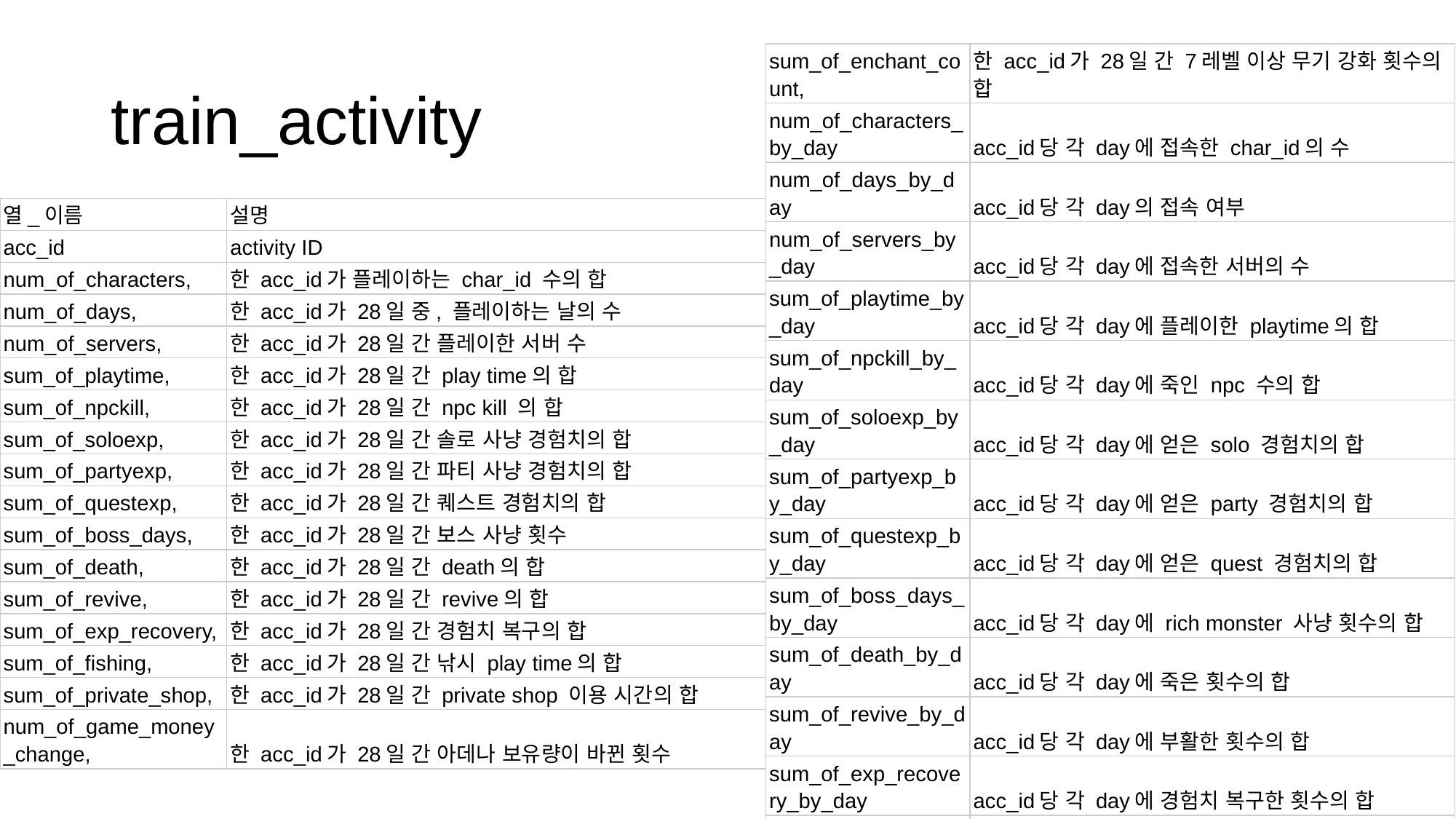

# train_activity
| sum\_of\_enchant\_count, | 한 acc\_id가 28일 간 7레벨 이상 무기 강화 횟수의 합 |
| --- | --- |
| num\_of\_characters\_by\_day | acc\_id당 각 day에 접속한 char\_id의 수 |
| num\_of\_days\_by\_day | acc\_id당 각 day의 접속 여부 |
| num\_of\_servers\_by\_day | acc\_id당 각 day에 접속한 서버의 수 |
| sum\_of\_playtime\_by\_day | acc\_id당 각 day에 플레이한 playtime의 합 |
| sum\_of\_npckill\_by\_day | acc\_id당 각 day에 죽인 npc 수의 합 |
| sum\_of\_soloexp\_by\_day | acc\_id당 각 day에 얻은 solo 경험치의 합 |
| sum\_of\_partyexp\_by\_day | acc\_id당 각 day에 얻은 party 경험치의 합 |
| sum\_of\_questexp\_by\_day | acc\_id당 각 day에 얻은 quest 경험치의 합 |
| sum\_of\_boss\_days\_by\_day | acc\_id당 각 day에 rich monster 사냥 횟수의 합 |
| sum\_of\_death\_by\_day | acc\_id당 각 day에 죽은 횟수의 합 |
| sum\_of\_revive\_by\_day | acc\_id당 각 day에 부활한 횟수의 합 |
| sum\_of\_exp\_recovery\_by\_day | acc\_id당 각 day에 경험치 복구한 횟수의 합 |
| sum\_of\_fishing\_by\_day | acc\_id당 각 day에 낚시 횟수의 합 |
| sum\_of\_private\_shop\_by\_day | acc\_id당 각 day에 개인상점 운영 시간의 합 |
| num\_of\_game\_money\_change\_by\_day | acc\_id당 각 day에 아데나 변동 횟수의 합 |
| sum\_of\_enchant\_count\_by\_day | acc\_id당 각 day에 7 레벨 이상 아이템 인첸트 시도 횟수의 합 |
| act\_first\_day | acc\_id 당 처음으로 활동한 날 |
| act\_first\_last\_diff | acc\_id 당 처음과 마지막으로 활동한 날 수의 차이 |
| 열\_이름 | 설명 |
| --- | --- |
| acc\_id | activity ID |
| num\_of\_characters, | 한 acc\_id가 플레이하는 char\_id 수의 합 |
| num\_of\_days, | 한 acc\_id가 28일 중, 플레이하는 날의 수 |
| num\_of\_servers, | 한 acc\_id가 28일 간 플레이한 서버 수 |
| sum\_of\_playtime, | 한 acc\_id가 28일 간 play time의 합 |
| sum\_of\_npckill, | 한 acc\_id가 28일 간 npc kill 의 합 |
| sum\_of\_soloexp, | 한 acc\_id가 28일 간 솔로 사냥 경험치의 합 |
| sum\_of\_partyexp, | 한 acc\_id가 28일 간 파티 사냥 경험치의 합 |
| sum\_of\_questexp, | 한 acc\_id가 28일 간 퀘스트 경험치의 합 |
| sum\_of\_boss\_days, | 한 acc\_id가 28일 간 보스 사냥 횟수 |
| sum\_of\_death, | 한 acc\_id가 28일 간 death의 합 |
| sum\_of\_revive, | 한 acc\_id가 28일 간 revive의 합 |
| sum\_of\_exp\_recovery, | 한 acc\_id가 28일 간 경험치 복구의 합 |
| sum\_of\_fishing, | 한 acc\_id가 28일 간 낚시 play time의 합 |
| sum\_of\_private\_shop, | 한 acc\_id가 28일 간 private shop 이용 시간의 합 |
| num\_of\_game\_money\_change, | 한 acc\_id가 28일 간 아데나 보유량이 바뀐 횟수 |